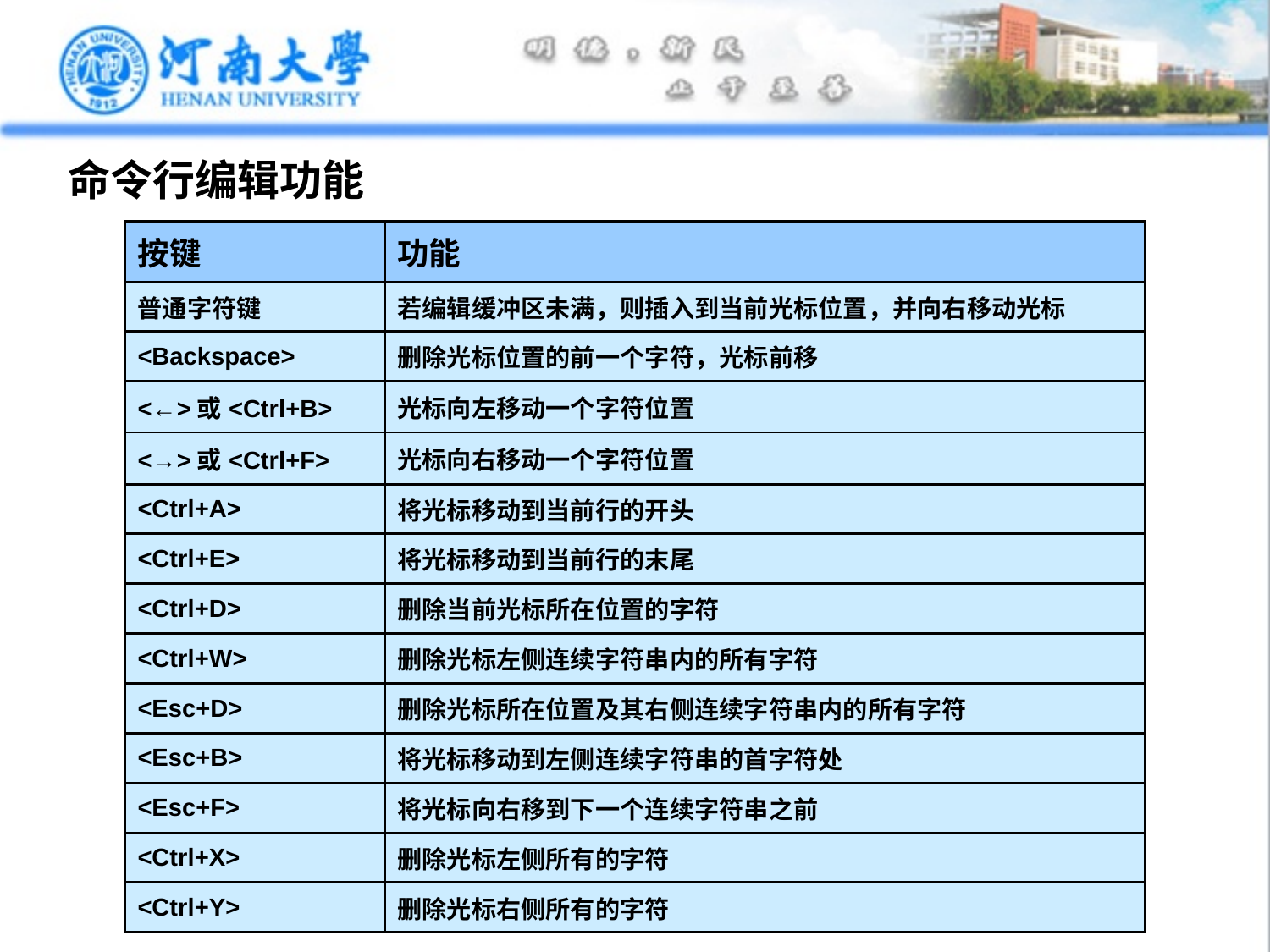

# 命令行编辑功能
| 按键 | 功能 |
| --- | --- |
| 普通字符键 | 若编辑缓冲区未满，则插入到当前光标位置，并向右移动光标 |
| <Backspace> | 删除光标位置的前一个字符，光标前移 |
| <←>或<Ctrl+B> | 光标向左移动一个字符位置 |
| <→>或<Ctrl+F> | 光标向右移动一个字符位置 |
| <Ctrl+A> | 将光标移动到当前行的开头 |
| <Ctrl+E> | 将光标移动到当前行的末尾 |
| <Ctrl+D> | 删除当前光标所在位置的字符 |
| <Ctrl+W> | 删除光标左侧连续字符串内的所有字符 |
| <Esc+D> | 删除光标所在位置及其右侧连续字符串内的所有字符 |
| <Esc+B> | 将光标移动到左侧连续字符串的首字符处 |
| <Esc+F> | 将光标向右移到下一个连续字符串之前 |
| <Ctrl+X> | 删除光标左侧所有的字符 |
| <Ctrl+Y> | 删除光标右侧所有的字符 |